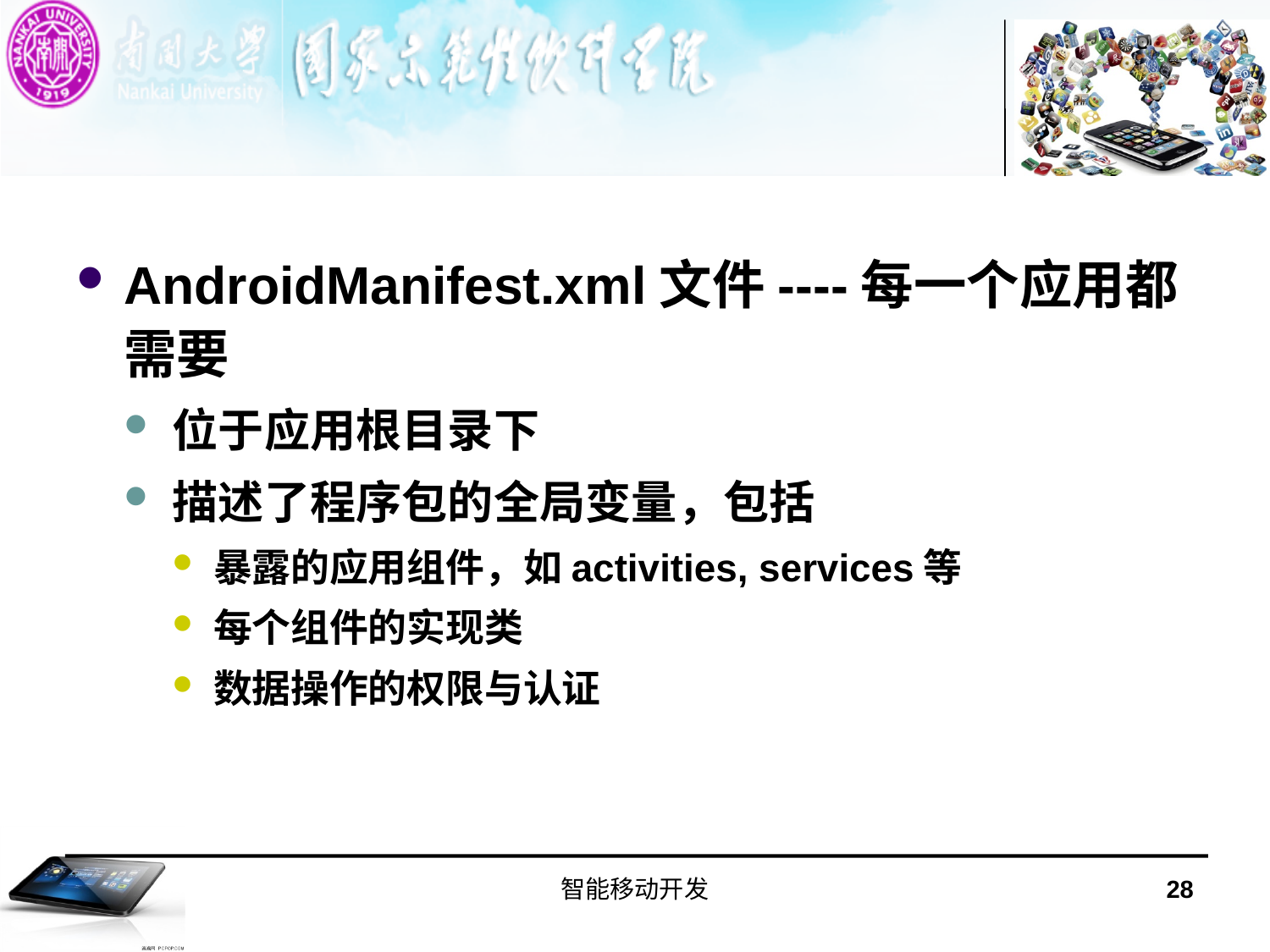

#
AndroidManifest.xml文件----每一个应用都需要
位于应用根目录下
描述了程序包的全局变量，包括
暴露的应用组件，如activities, services等
每个组件的实现类
数据操作的权限与认证
智能移动开发
28